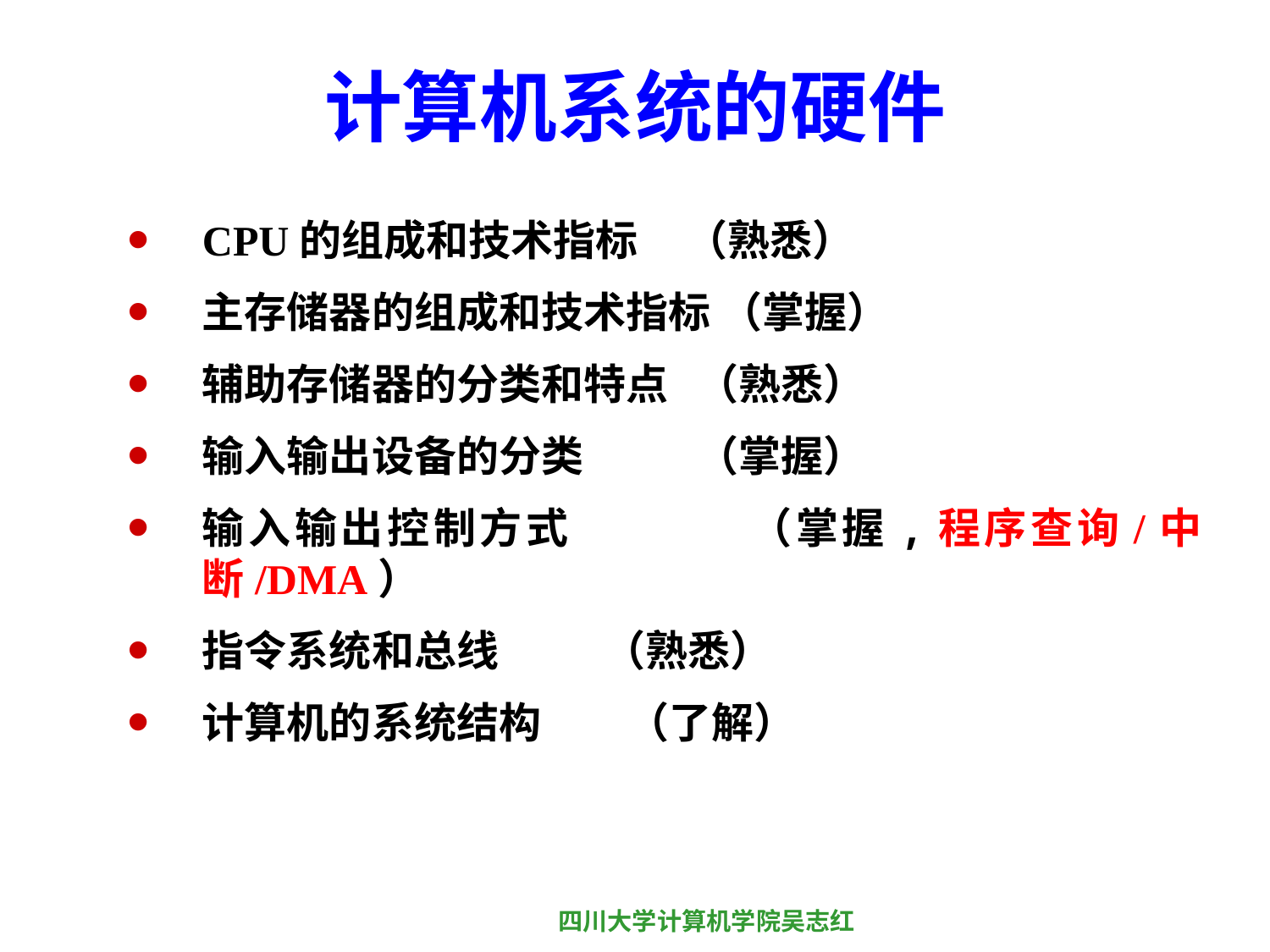

# 计算机系统的硬件
CPU的组成和技术指标     （熟悉）
主存储器的组成和技术指标 （掌握）
辅助存储器的分类和特点   （熟悉）
输入输出设备的分类　　   （掌握）
输入输出控制方式　	（掌握,程序查询/中断/DMA）
指令系统和总线           （熟悉）
计算机的系统结构         （了解）

四川大学计算机学院吴志红
17